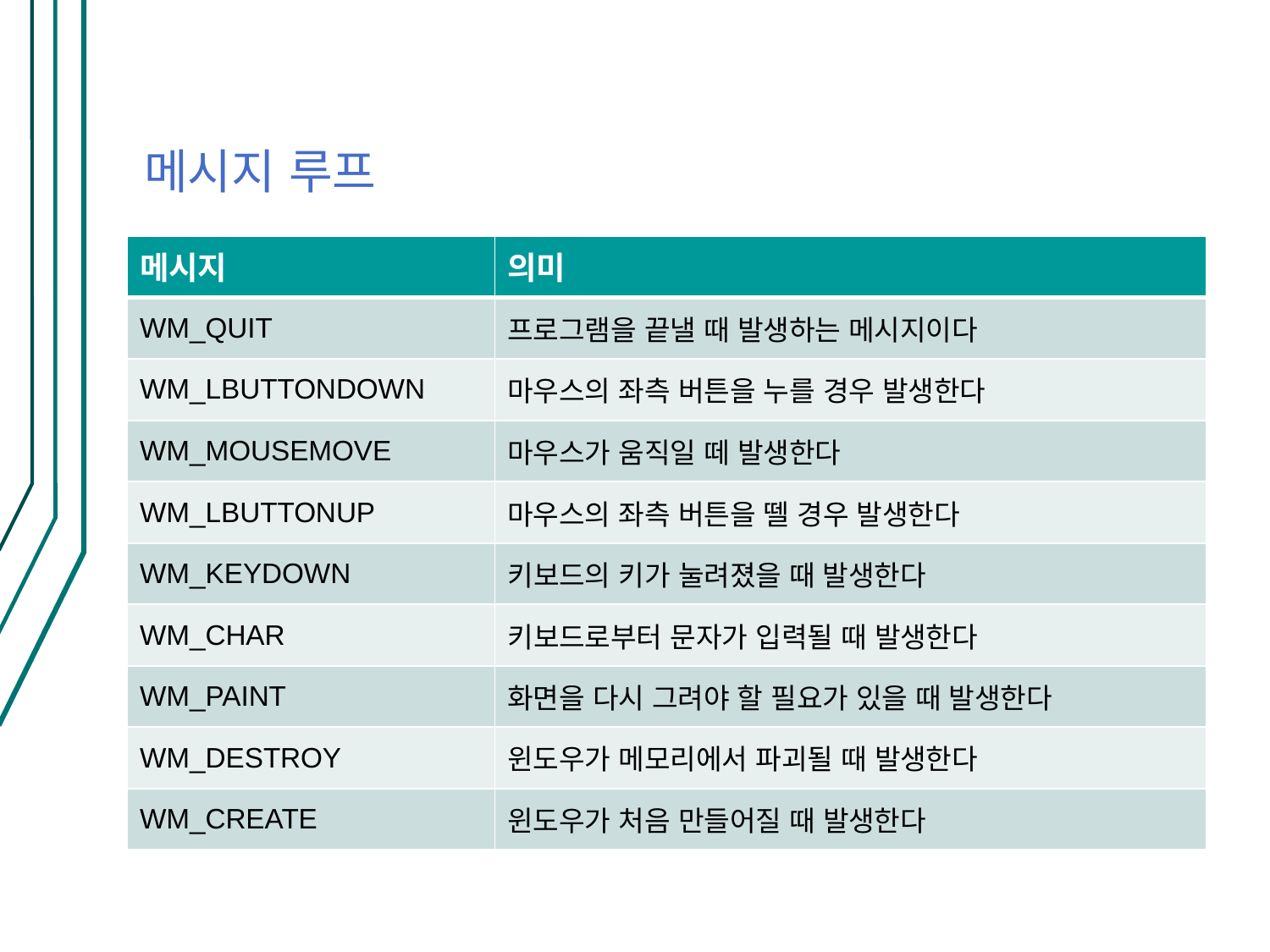

# 메시지 루프
| 메시지 | 의미 |
| --- | --- |
| WM\_QUIT | 프로그램을 끝낼 때 발생하는 메시지이다 |
| WM\_LBUTTONDOWN | 마우스의 좌측 버튼을 누를 경우 발생한다 |
| WM\_MOUSEMOVE | 마우스가 움직일 떼 발생한다 |
| WM\_LBUTTONUP | 마우스의 좌측 버튼을 뗄 경우 발생한다 |
| WM\_KEYDOWN | 키보드의 키가 눌려졌을 때 발생한다 |
| WM\_CHAR | 키보드로부터 문자가 입력될 때 발생한다 |
| WM\_PAINT | 화면을 다시 그려야 할 필요가 있을 때 발생한다 |
| WM\_DESTROY | 윈도우가 메모리에서 파괴될 때 발생한다 |
| WM\_CREATE | 윈도우가 처음 만들어질 때 발생한다 |